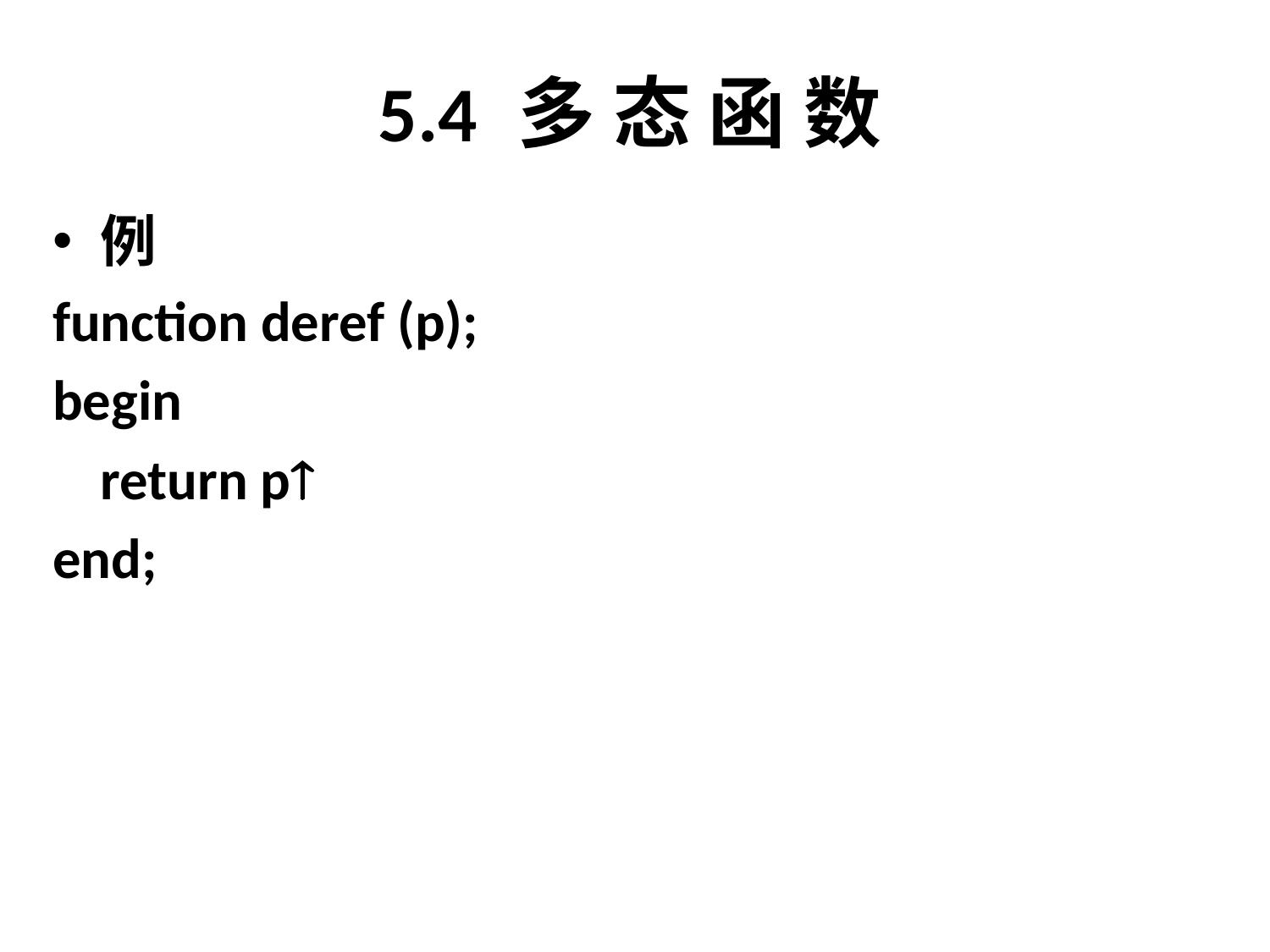

# 5.4 多 态 函 数
例
function deref (p);
begin
	return p↑
end;